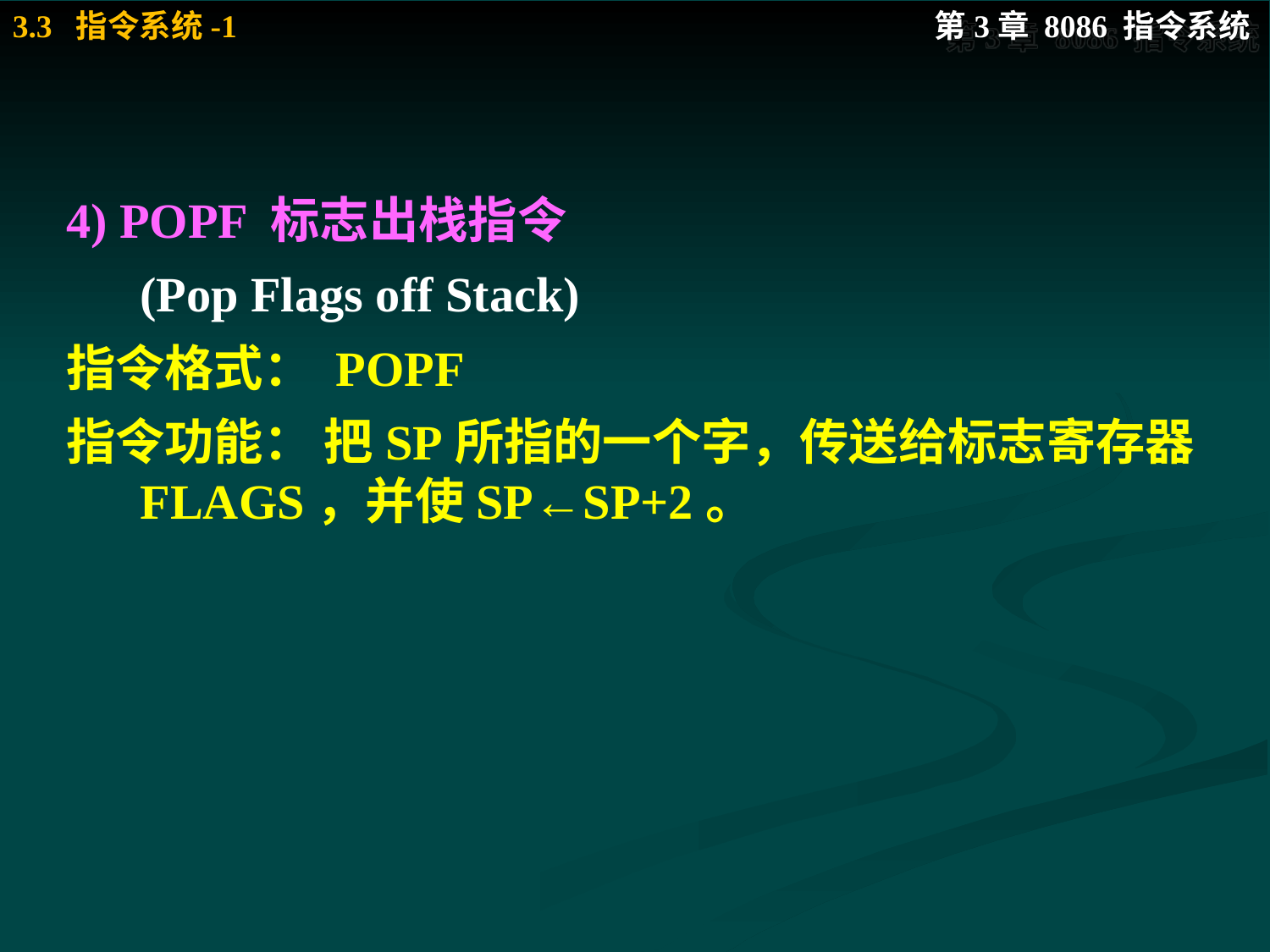

#
4) POPF 标志出栈指令
      (Pop Flags off Stack)
指令格式： POPF
指令功能： 把SP所指的一个字，传送给标志寄存器FLAGS，并使SP←SP+2。